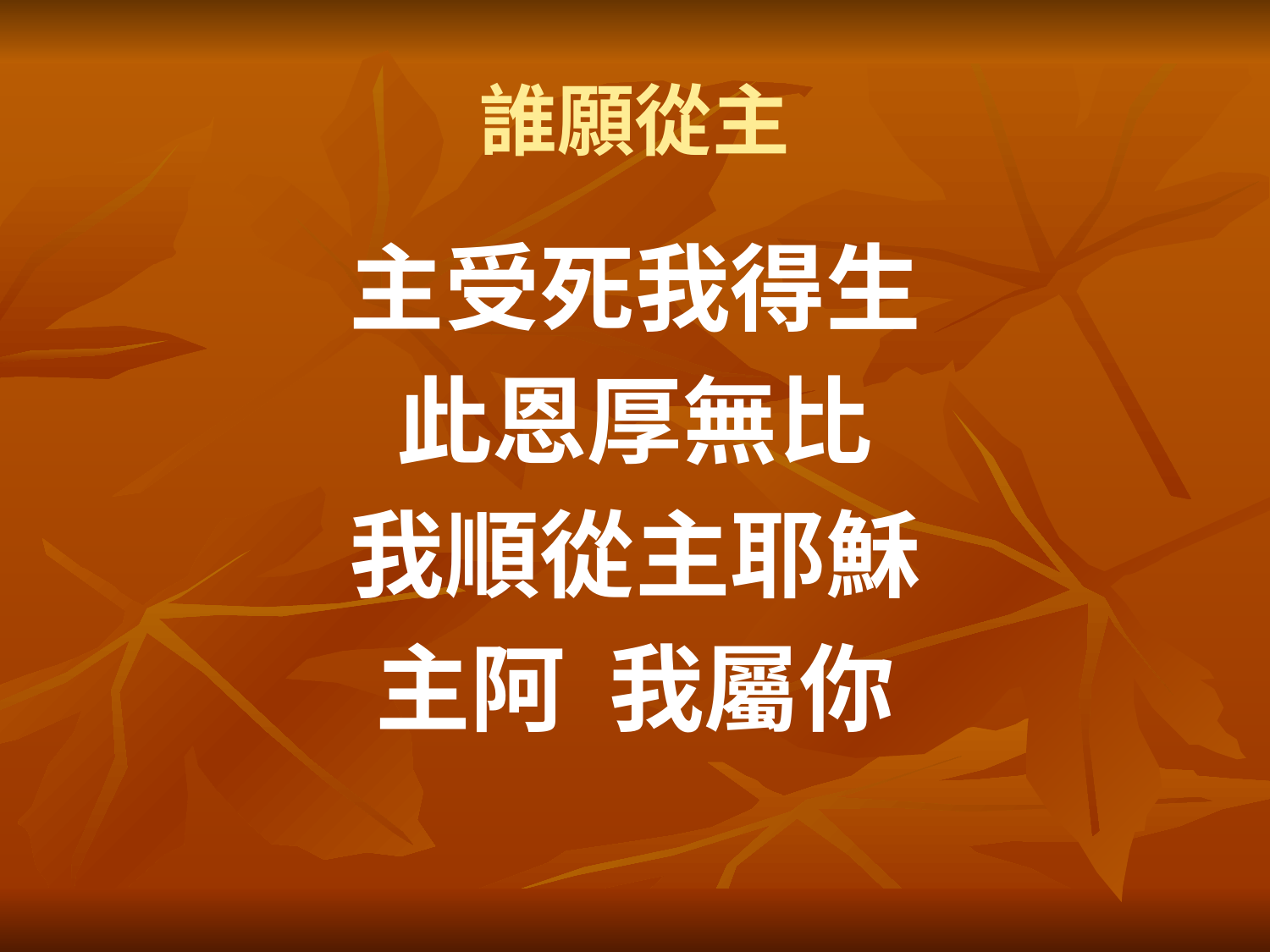

# 誰願從主
主受死我得生
此恩厚無比
我順從主耶穌
主阿  我屬你